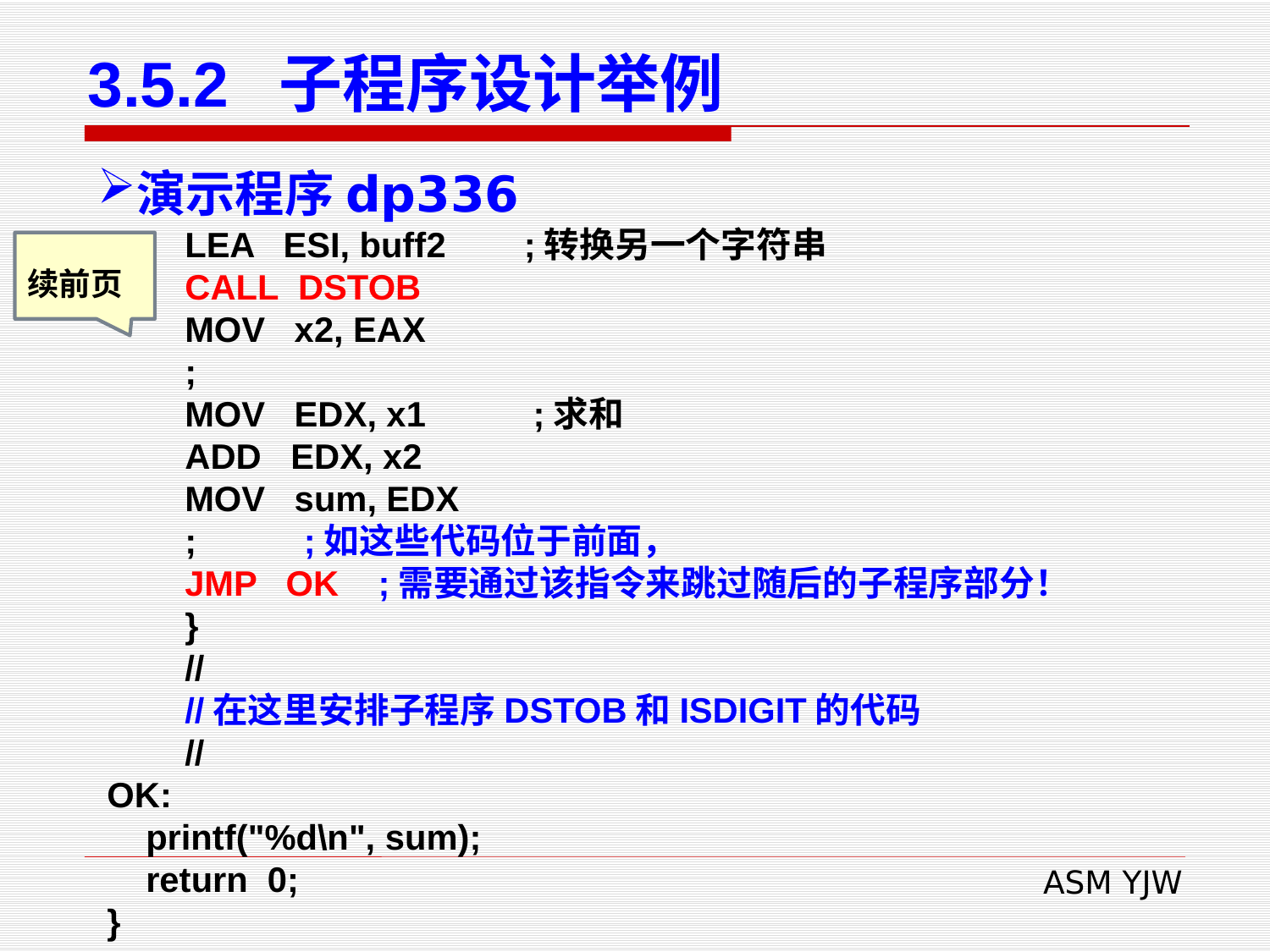

# 3.5.2  子程序设计举例
演示程序dp336
        LEA   ESI, buff2        ;转换另一个字符串
        CALL  DSTOB
        MOV   x2, EAX
        ;
        MOV   EDX, x1           ;求和
        ADD   EDX, x2
        MOV   sum, EDX
        ;           ;如这些代码位于前面，
        JMP   OK    ;需要通过该指令来跳过随后的子程序部分！
        }
        //
        //在这里安排子程序DSTOB和ISDIGIT的代码
        //
OK:
    printf("%d\n", sum);
    return  0;
}
续前页